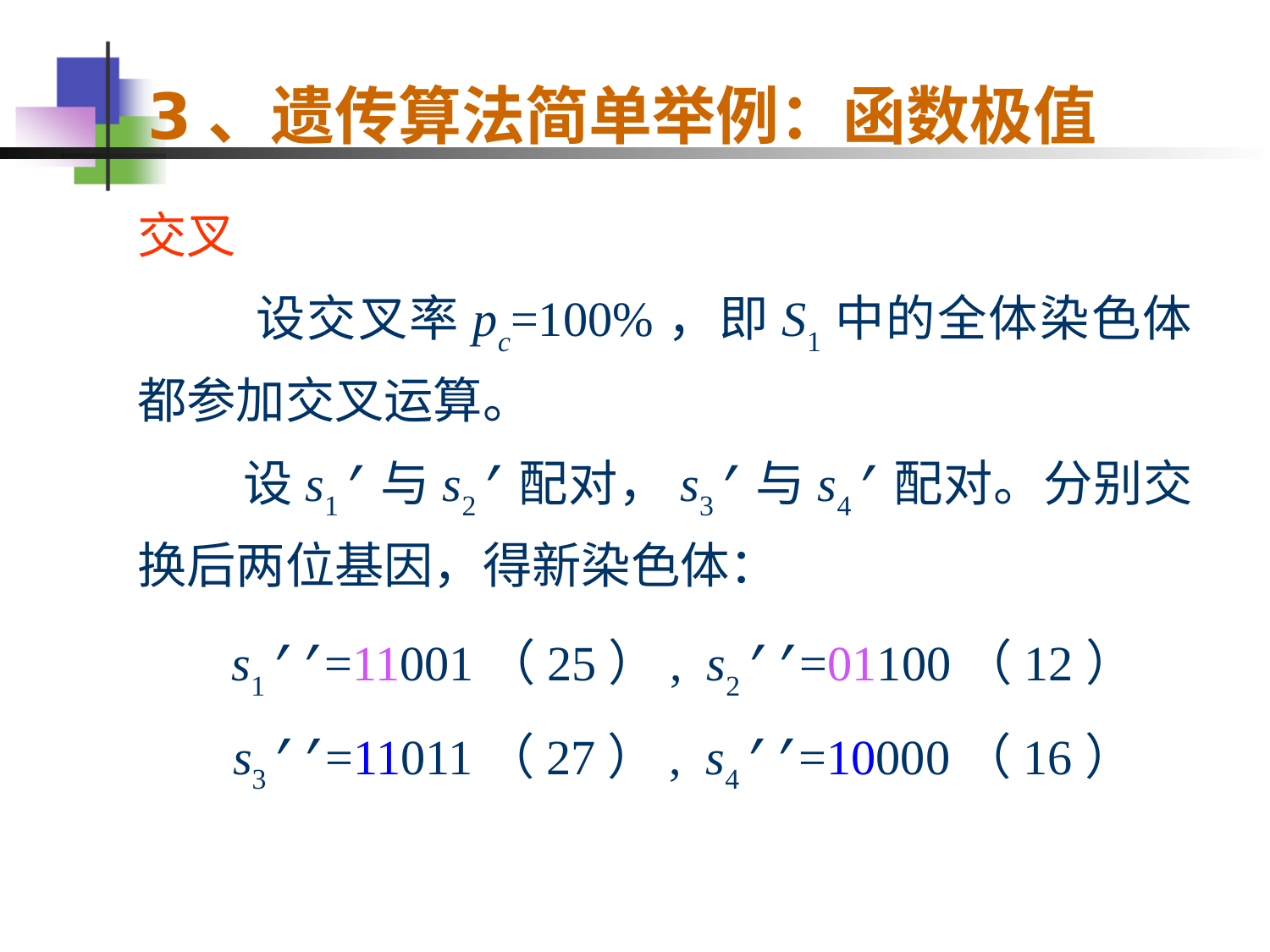

3、遗传算法简单举例：函数极值
交叉
        设交叉率pc=100%，即S1中的全体染色体都参加交叉运算。
        设s1’与s2’配对，s3’与s4’配对。分别交换后两位基因，得新染色体：
   s1’’=11001（25）,  s2’’=01100（12）
   s3’’=11011（27）,  s4’’=10000（16）